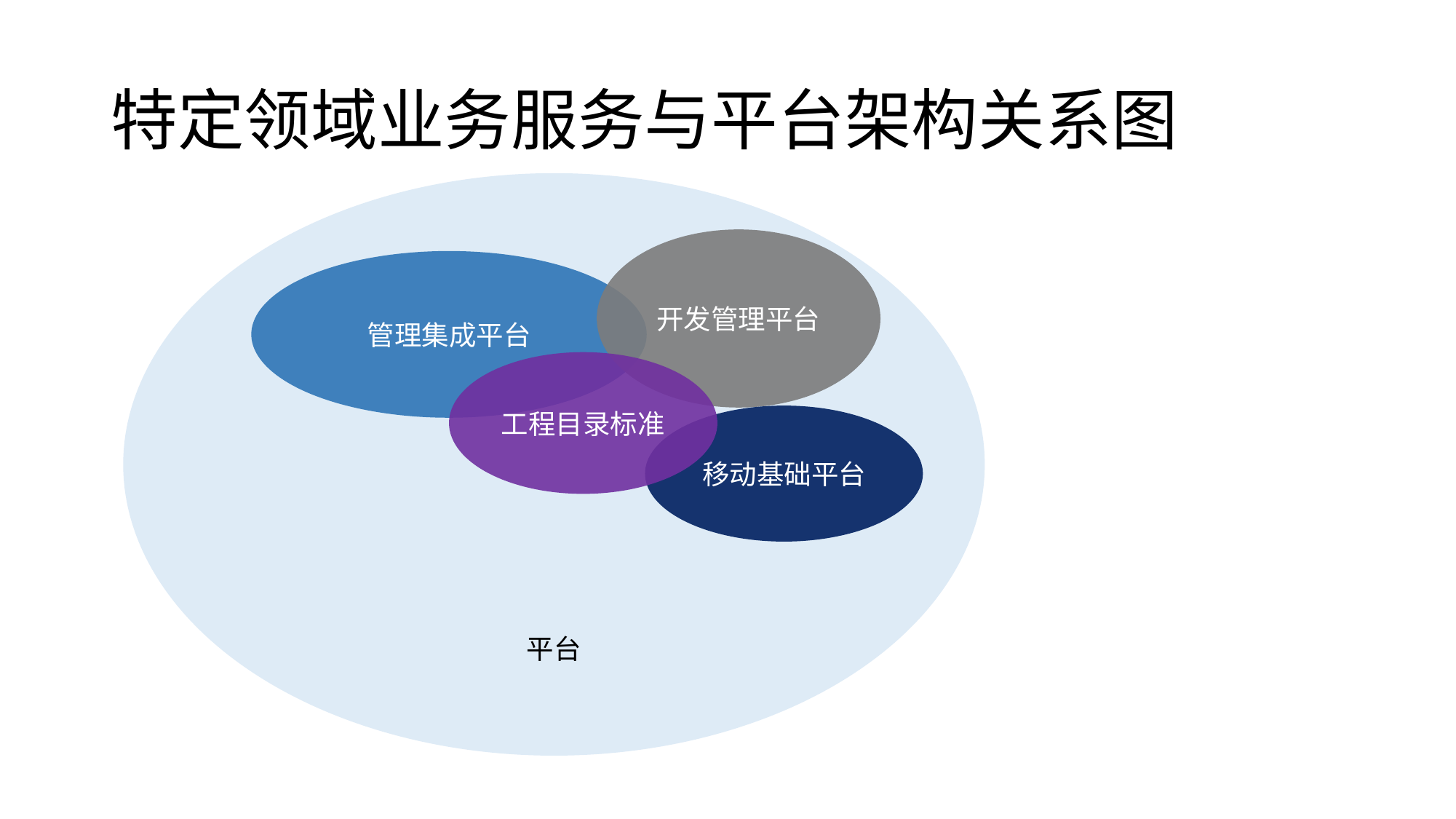

# 特定领域业务服务与平台架构关系图
平台
开发管理平台
管理集成平台
工程目录标准
移动基础平台